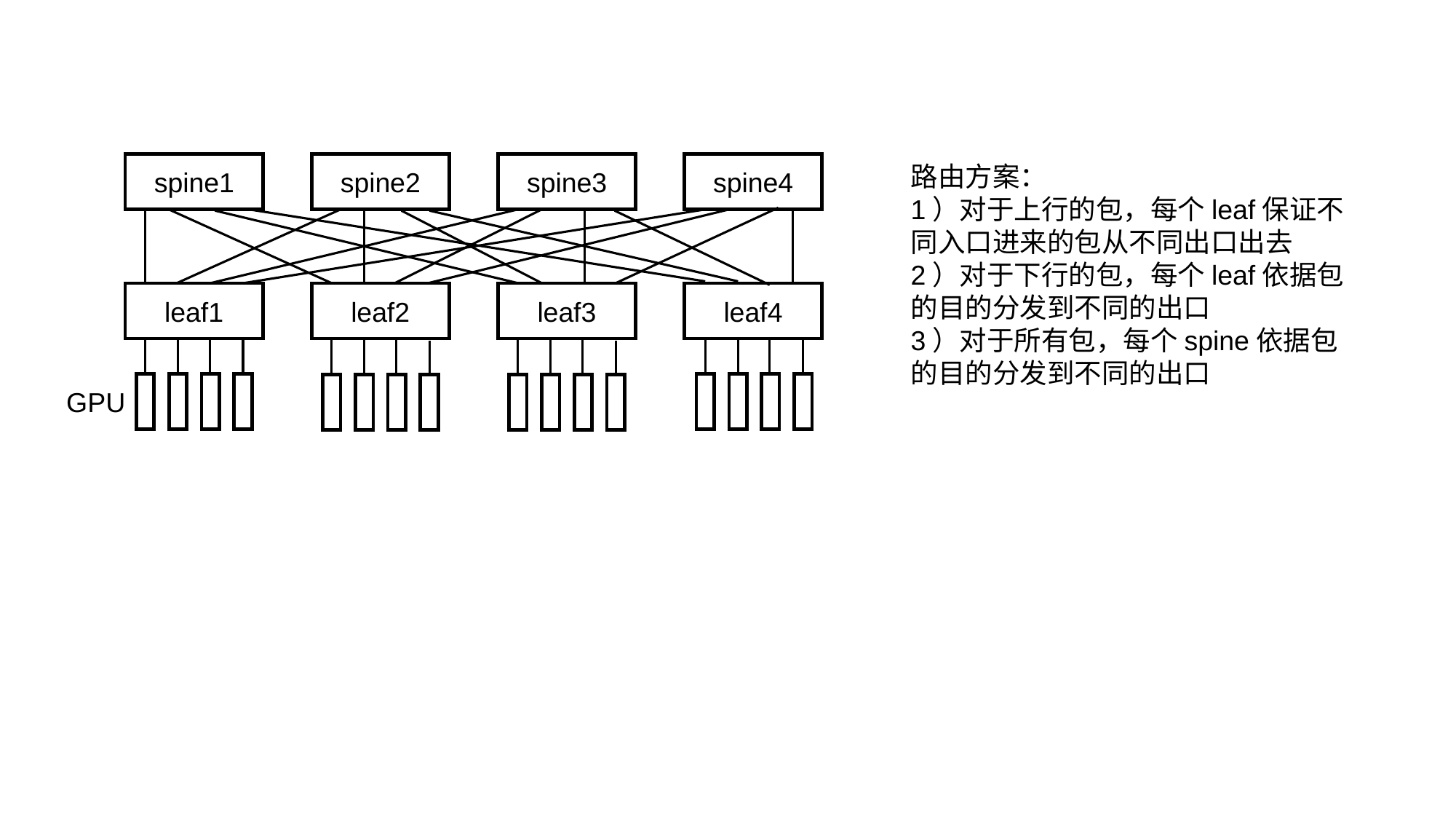

spine4
spine3
spine2
spine1
leaf4
leaf3
leaf2
leaf1

路由方案：
1）对于上行的包，每个leaf保证不同入口进来的包从不同出口出去
2）对于下行的包，每个leaf依据包的目的分发到不同的出口
3）对于所有包，每个spine依据包的目的分发到不同的出口
GPU